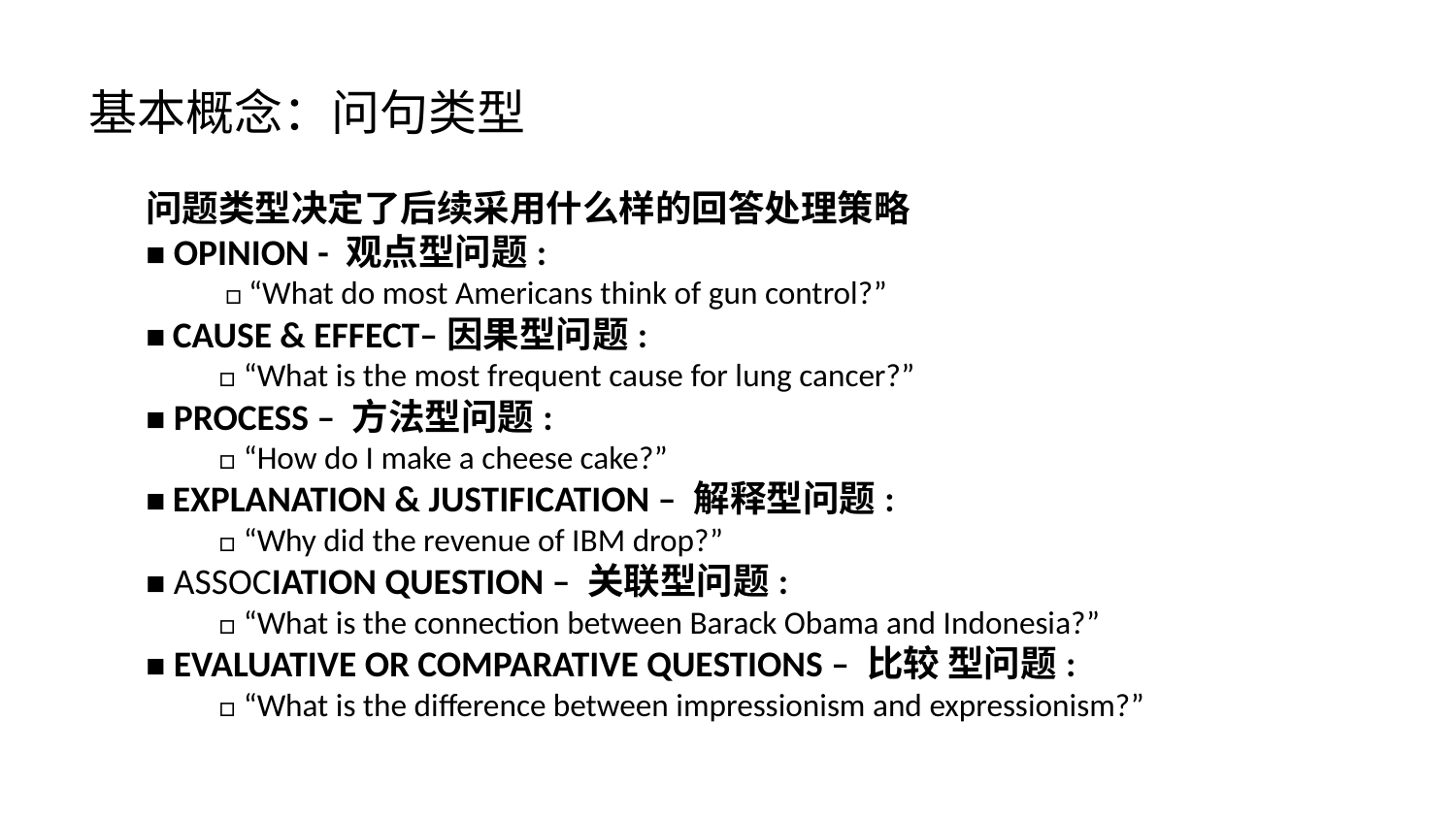

# 基本概念：问句类型
问题类型决定了后续采用什么样的回答处理策略
■ OPINION - 观点型问题:
 □ “What do most Americans think of gun control?”
■ CAUSE & EFFECT–因果型问题:
□ “What is the most frequent cause for lung cancer?”
■ PROCESS – 方法型问题:
□ “How do I make a cheese cake?”
■ EXPLANATION & JUSTIFICATION – 解释型问题:
□ “Why did the revenue of IBM drop?”
■ ASSOCIATION QUESTION – 关联型问题:
□ “What is the connection between Barack Obama and Indonesia?”
■ EVALUATIVE OR COMPARATIVE QUESTIONS – 比较 型问题:
□ “What is the difference between impressionism and expressionism?”